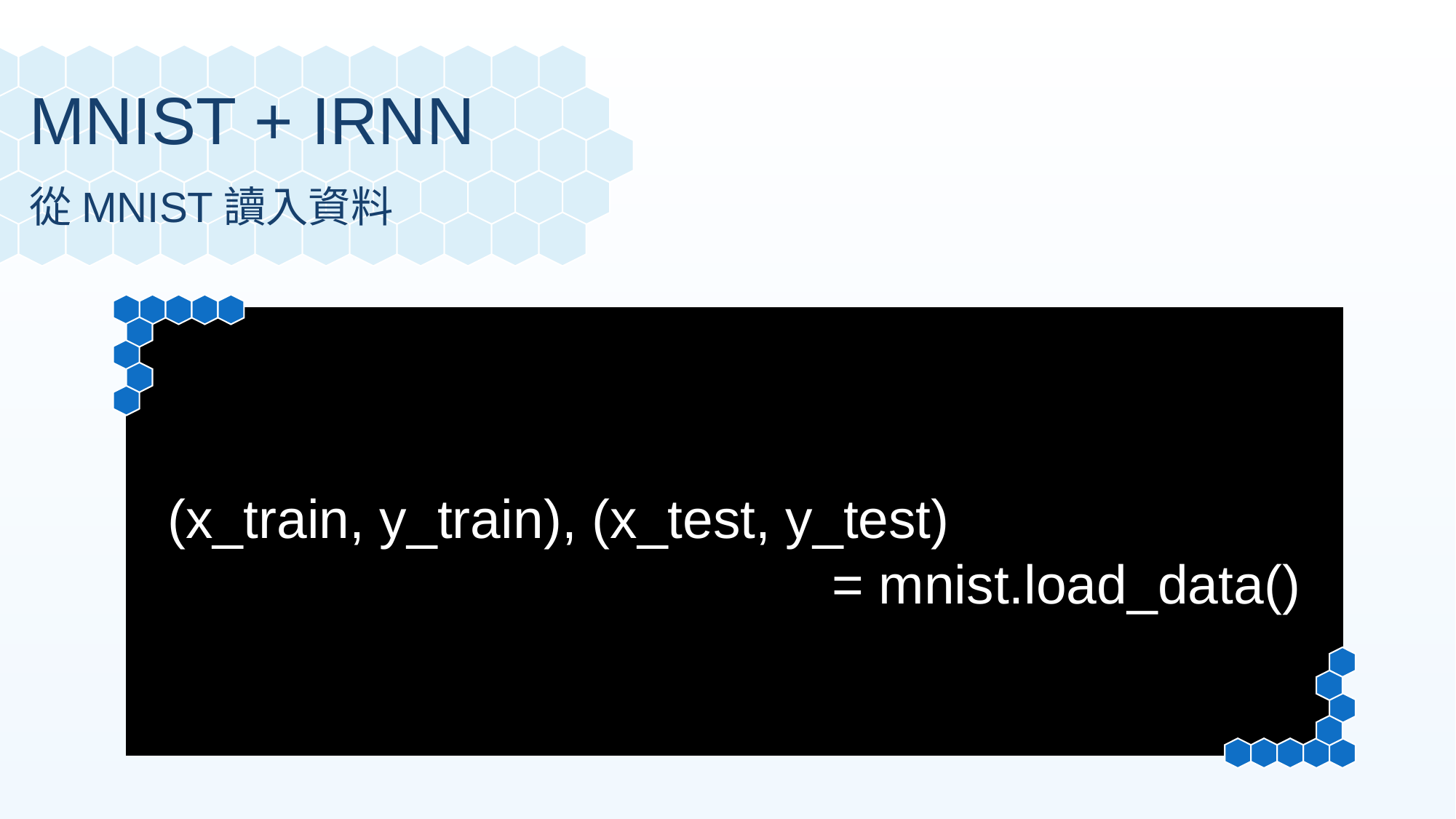

MNIST + IRNN
從MNIST讀入資料

(x_train, y_train), (x_test, y_test)
                                            = mnist.load_data()